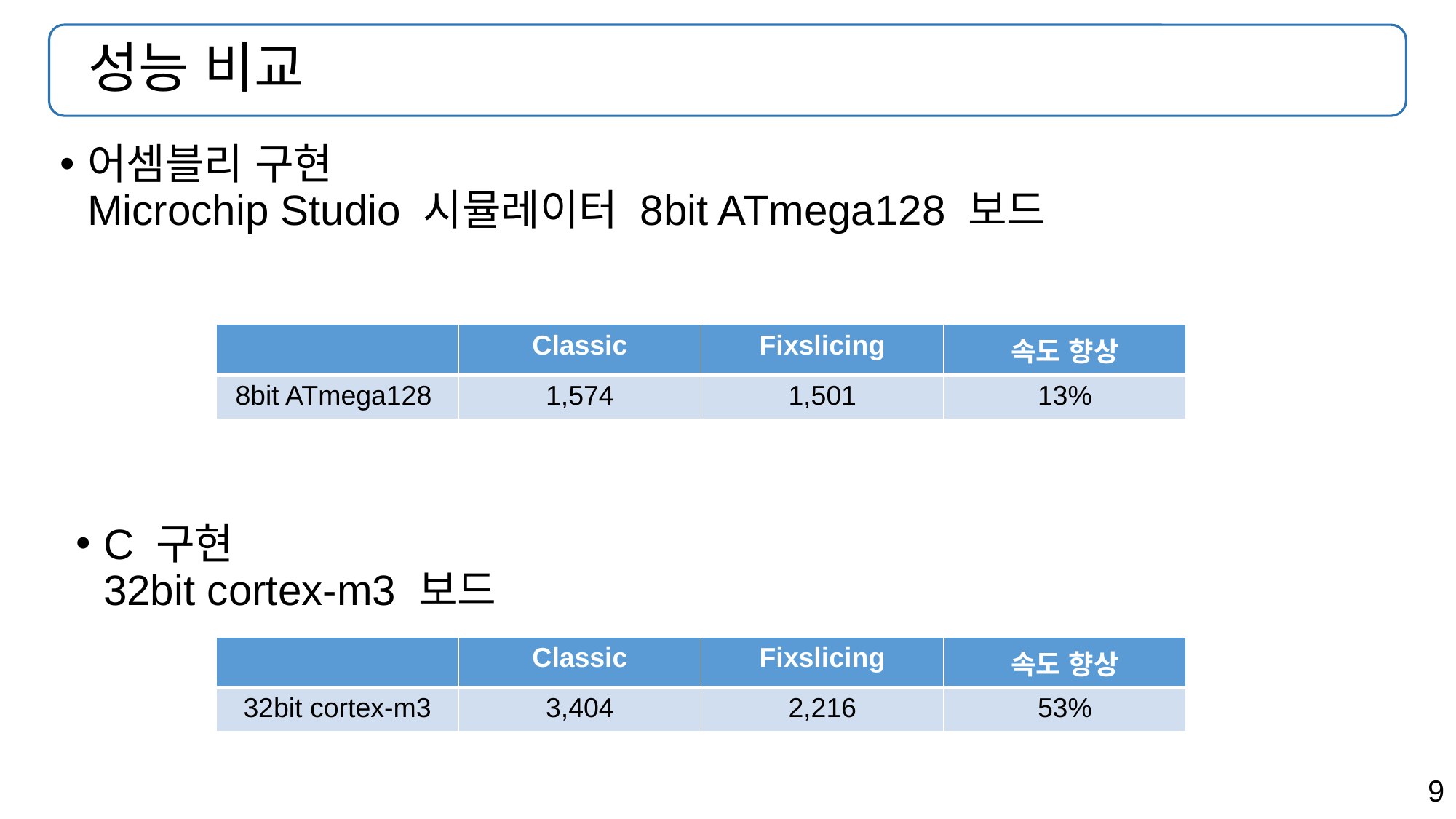

# 성능 비교
어셈블리 구현
Microchip Studio 시뮬레이터 8bit ATmega128 보드
|  | Classic | Fixslicing | 속도 향상 |
| --- | --- | --- | --- |
| 8bit ATmega128 | 1,574 | 1,501 | 13% |
C 구현
32bit cortex-m3 보드

|  | Classic | Fixslicing | 속도 향상 |
| --- | --- | --- | --- |
| 32bit cortex-m3 | 3,404 | 2,216 | 53% |